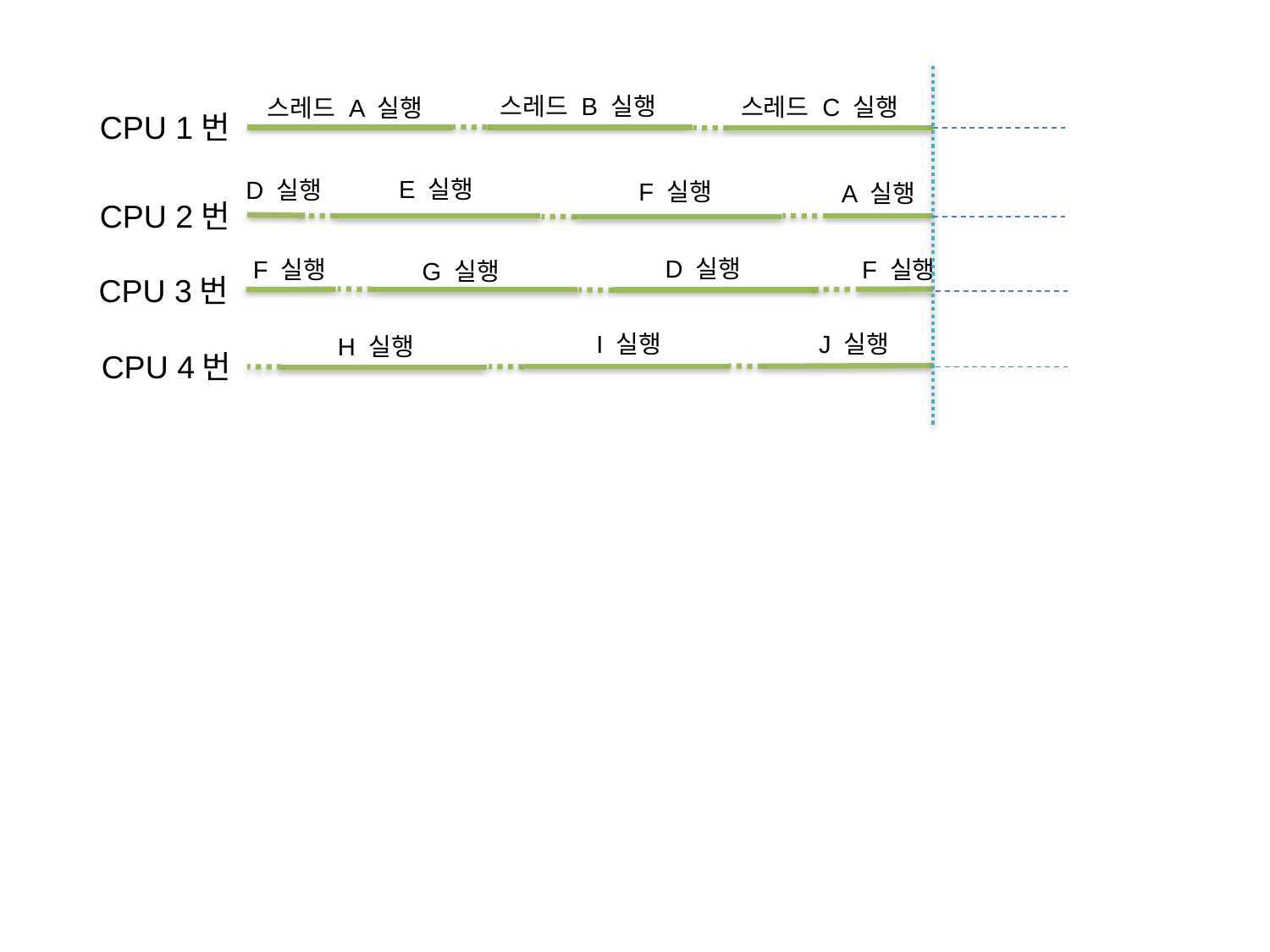

스레드 B 실행
스레드 C 실행
스레드 A 실행
CPU 1번
E 실행
D 실행
F 실행
A 실행
CPU 2번
D 실행
F 실행
F 실행
G 실행
CPU 3번
J 실행
I 실행
H 실행
CPU 4번